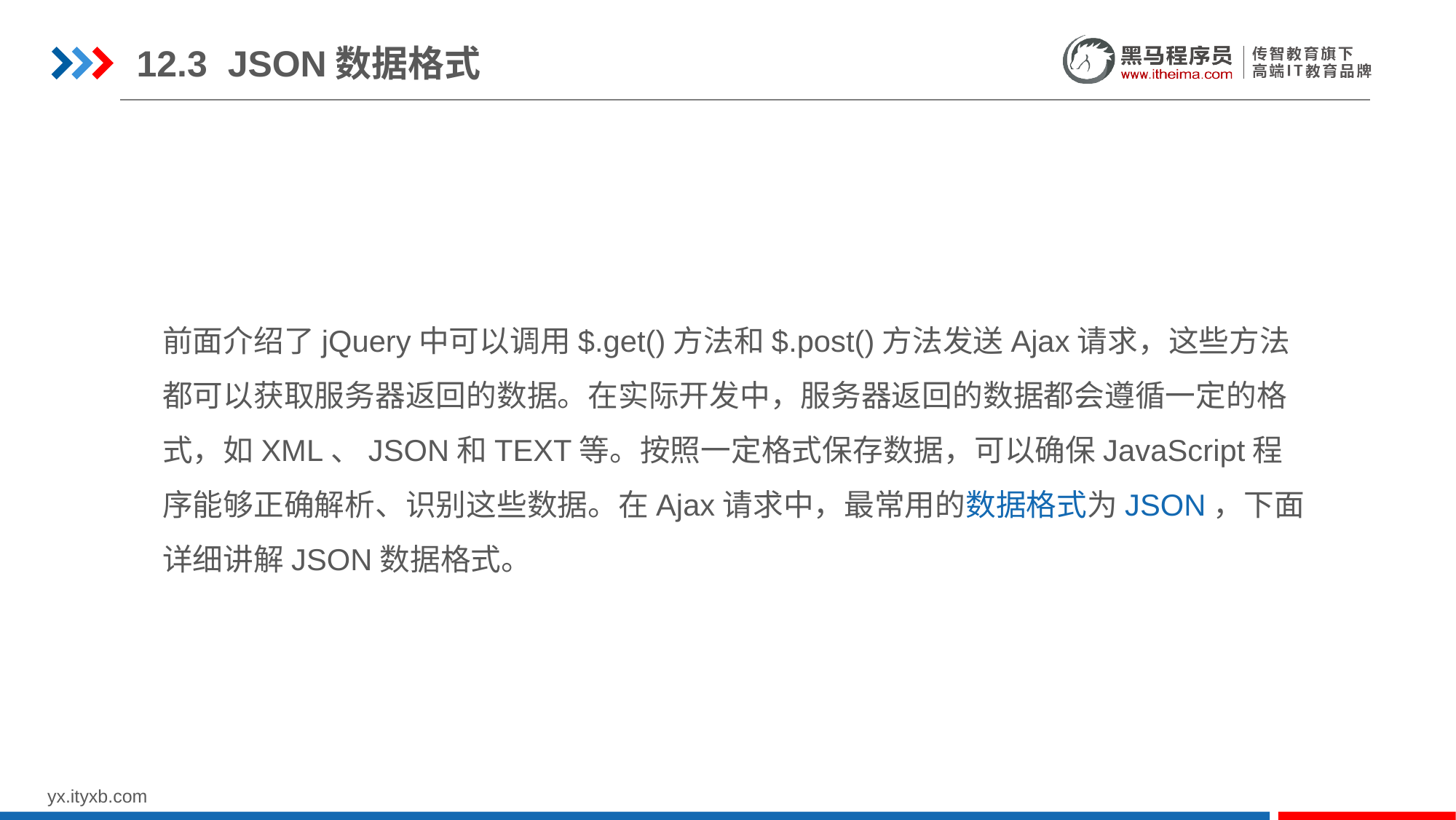

12.3  JSON数据格式
前面介绍了jQuery中可以调用$.get()方法和$.post()方法发送Ajax请求，这些方法都可以获取服务器返回的数据。在实际开发中，服务器返回的数据都会遵循一定的格式，如XML、JSON和TEXT等。按照一定格式保存数据，可以确保JavaScript程序能够正确解析、识别这些数据。在Ajax请求中，最常用的数据格式为JSON，下面详细讲解JSON数据格式。